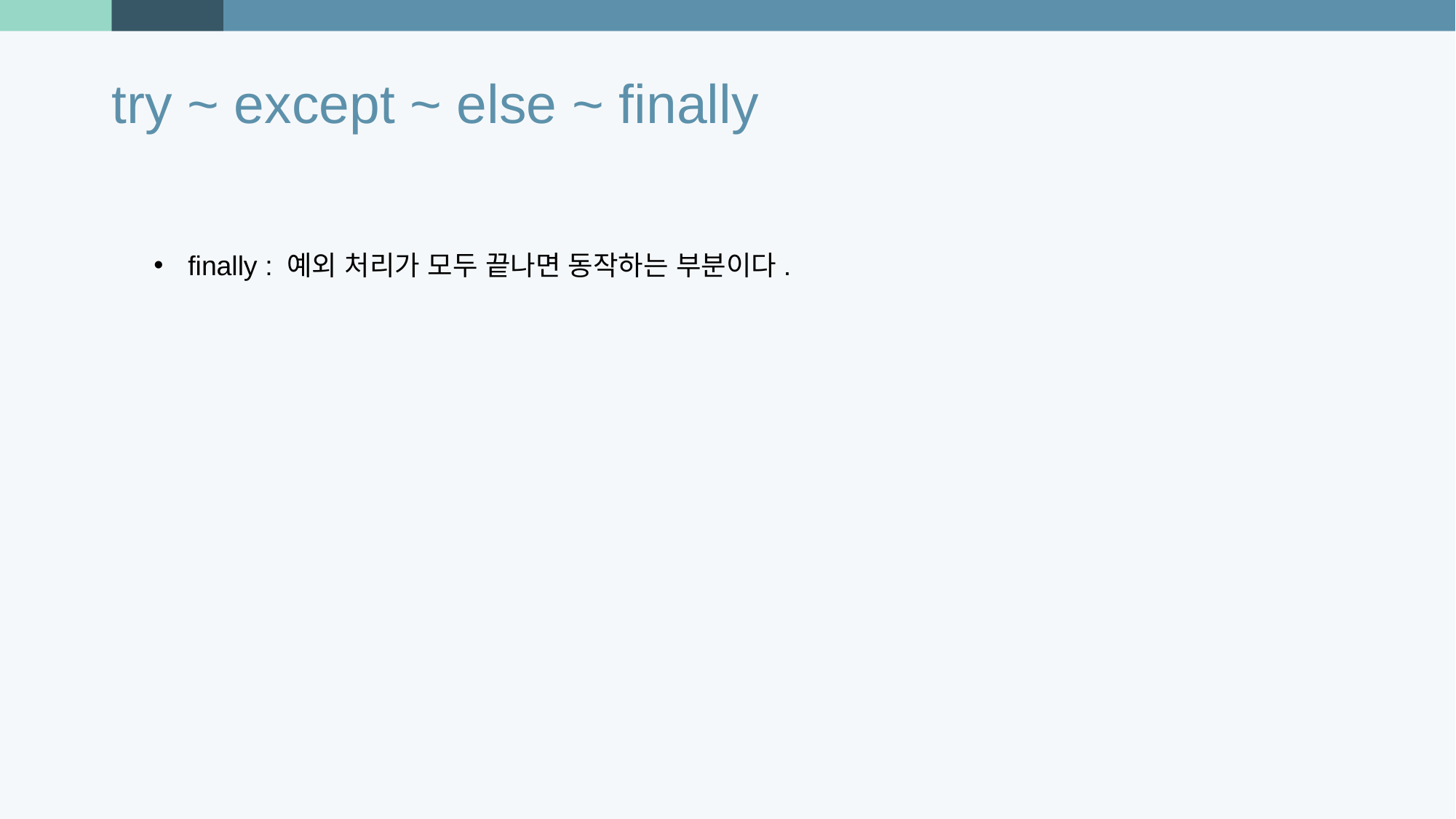

try ~ except ~ else ~ finally
finally : 예외 처리가 모두 끝나면 동작하는 부분이다.
Photo by Joel Filipe on Unsplash